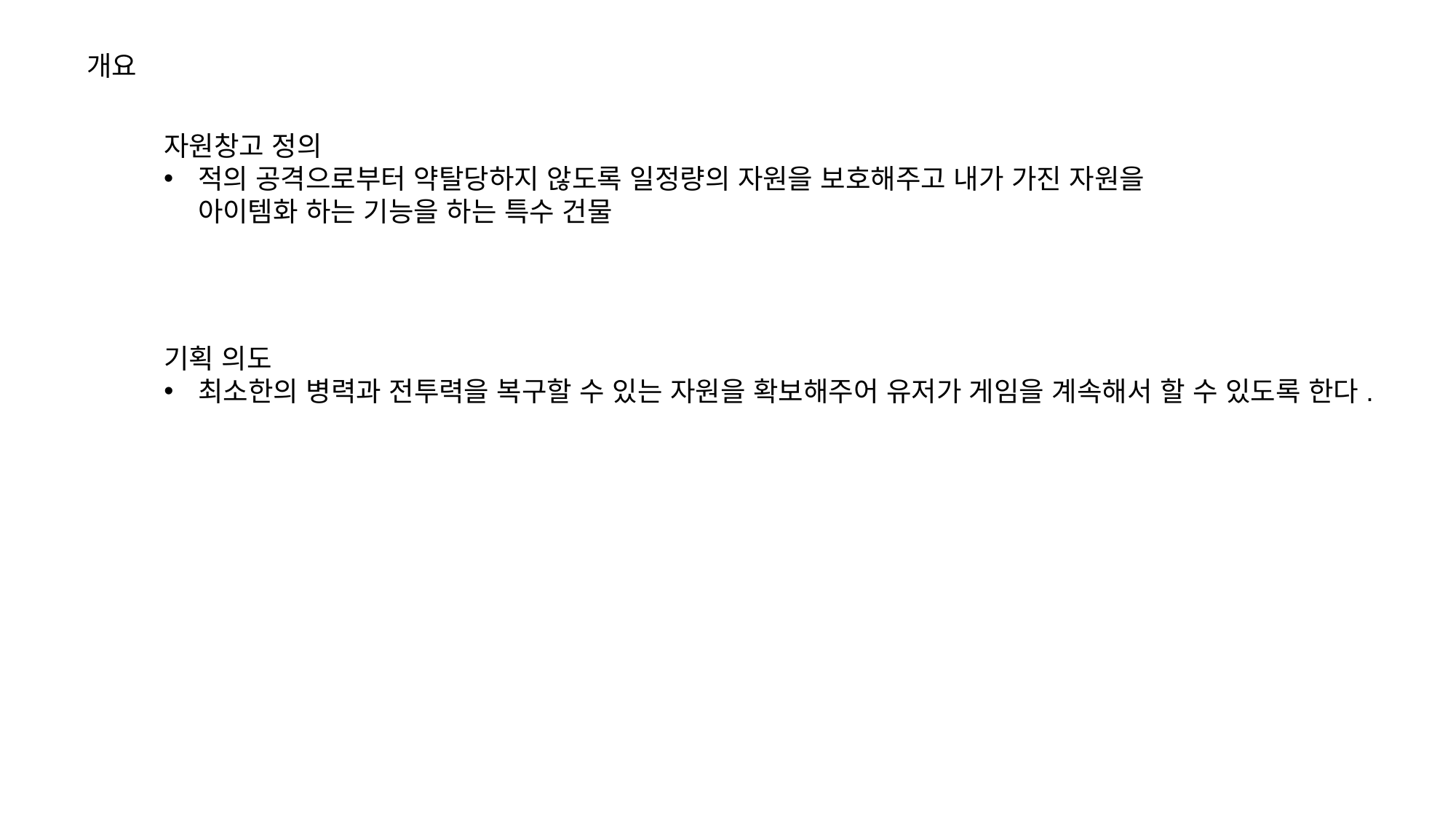

개요
자원창고 정의
적의 공격으로부터 약탈당하지 않도록 일정량의 자원을 보호해주고 내가 가진 자원을 아이템화 하는 기능을 하는 특수 건물
기획 의도
최소한의 병력과 전투력을 복구할 수 있는 자원을 확보해주어 유저가 게임을 계속해서 할 수 있도록 한다.